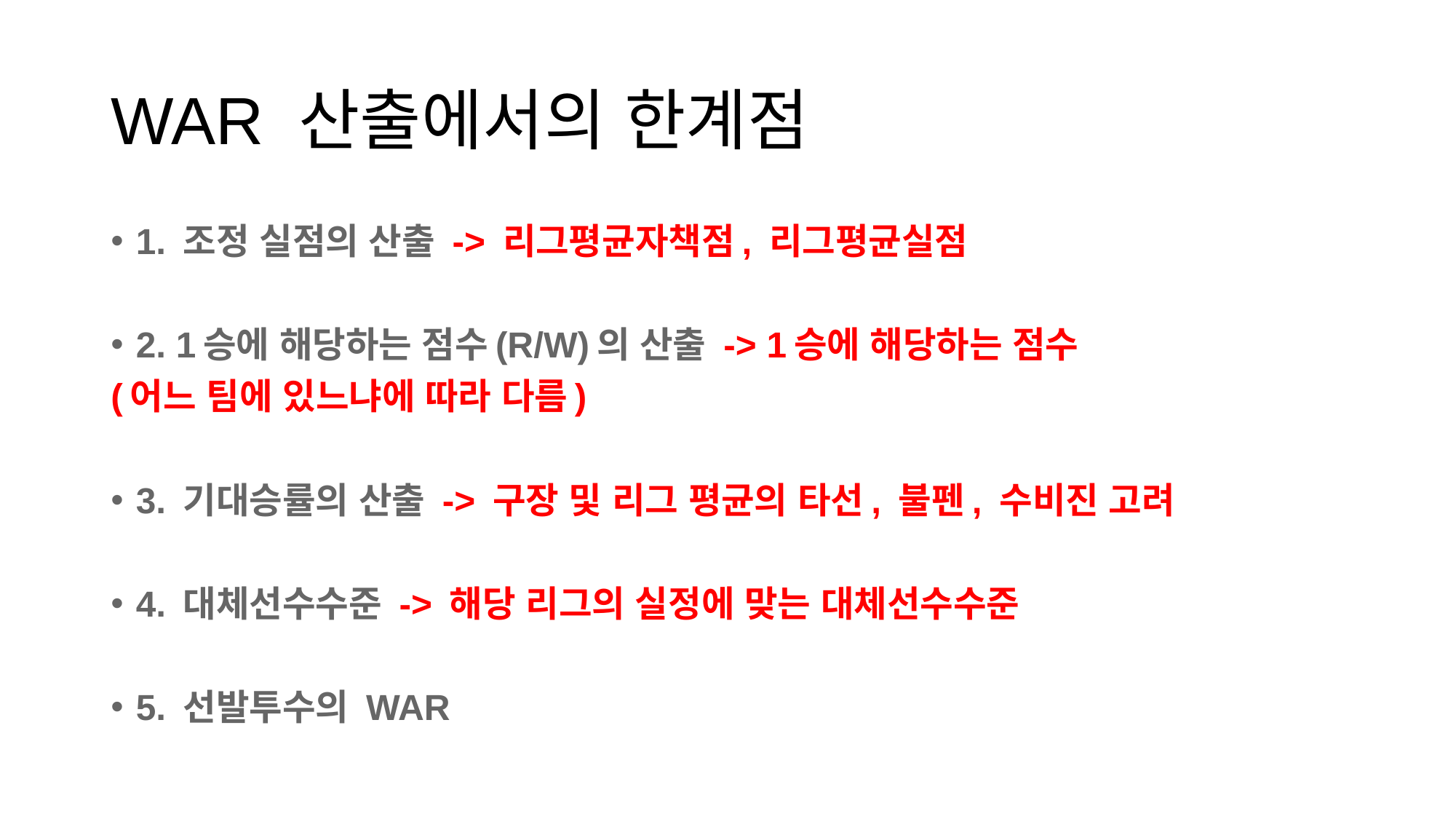

# WAR 산출에서의 한계점
1. 조정 실점의 산출 -> 리그평균자책점, 리그평균실점

2. 1승에 해당하는 점수(R/W)의 산출 -> 1승에 해당하는 점수
(어느 팀에 있느냐에 따라 다름)

3. 기대승률의 산출 -> 구장 및 리그 평균의 타선, 불펜, 수비진 고려

4. 대체선수수준 -> 해당 리그의 실정에 맞는 대체선수수준

5. 선발투수의 WAR